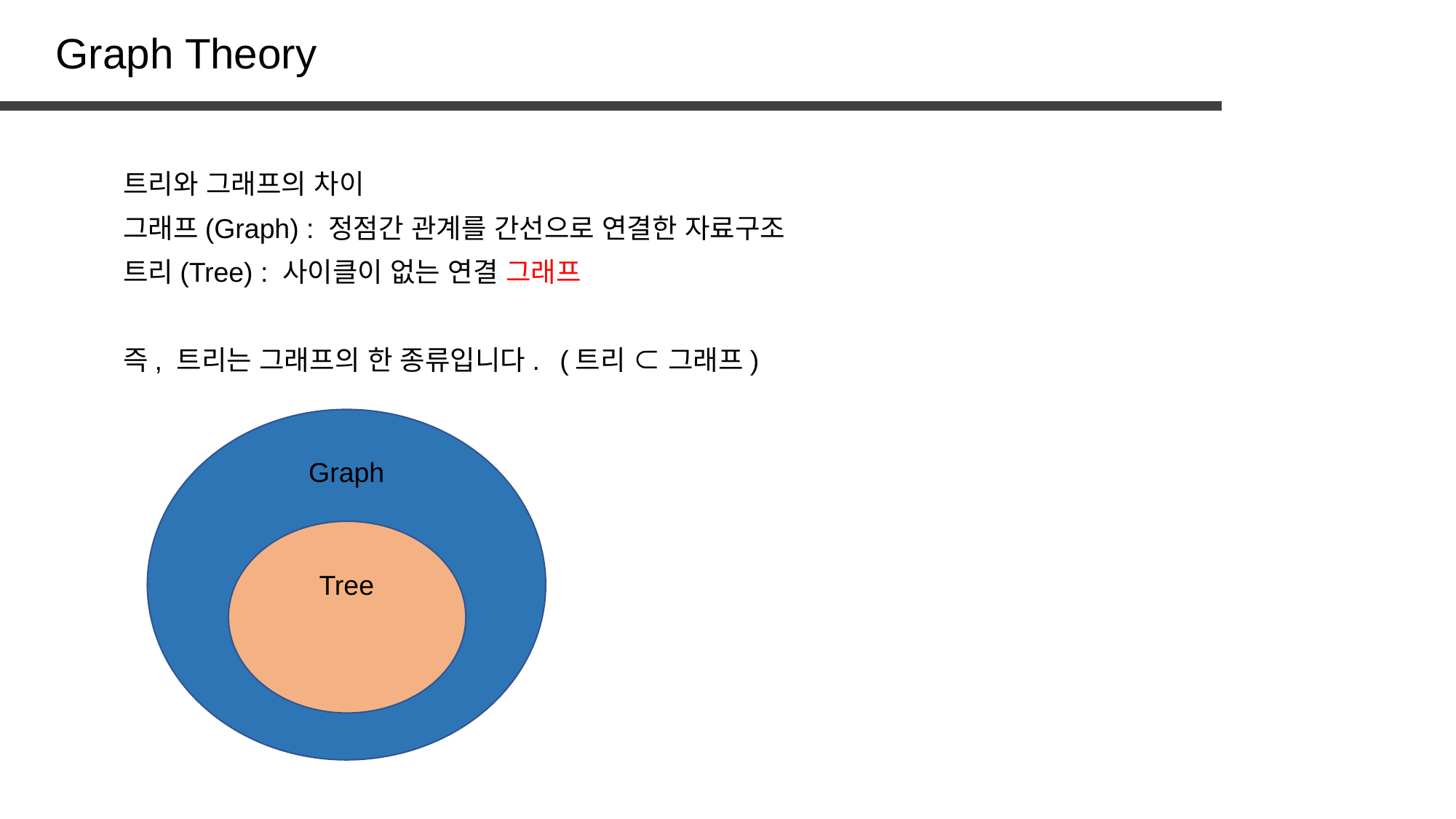

Graph Theory
트리와 그래프의 차이
그래프(Graph) : 정점간 관계를 간선으로 연결한 자료구조
트리(Tree) : 사이클이 없는 연결 그래프
즉, 트리는 그래프의 한 종류입니다.	(트리 ⊂ 그래프)

Graph

Tree